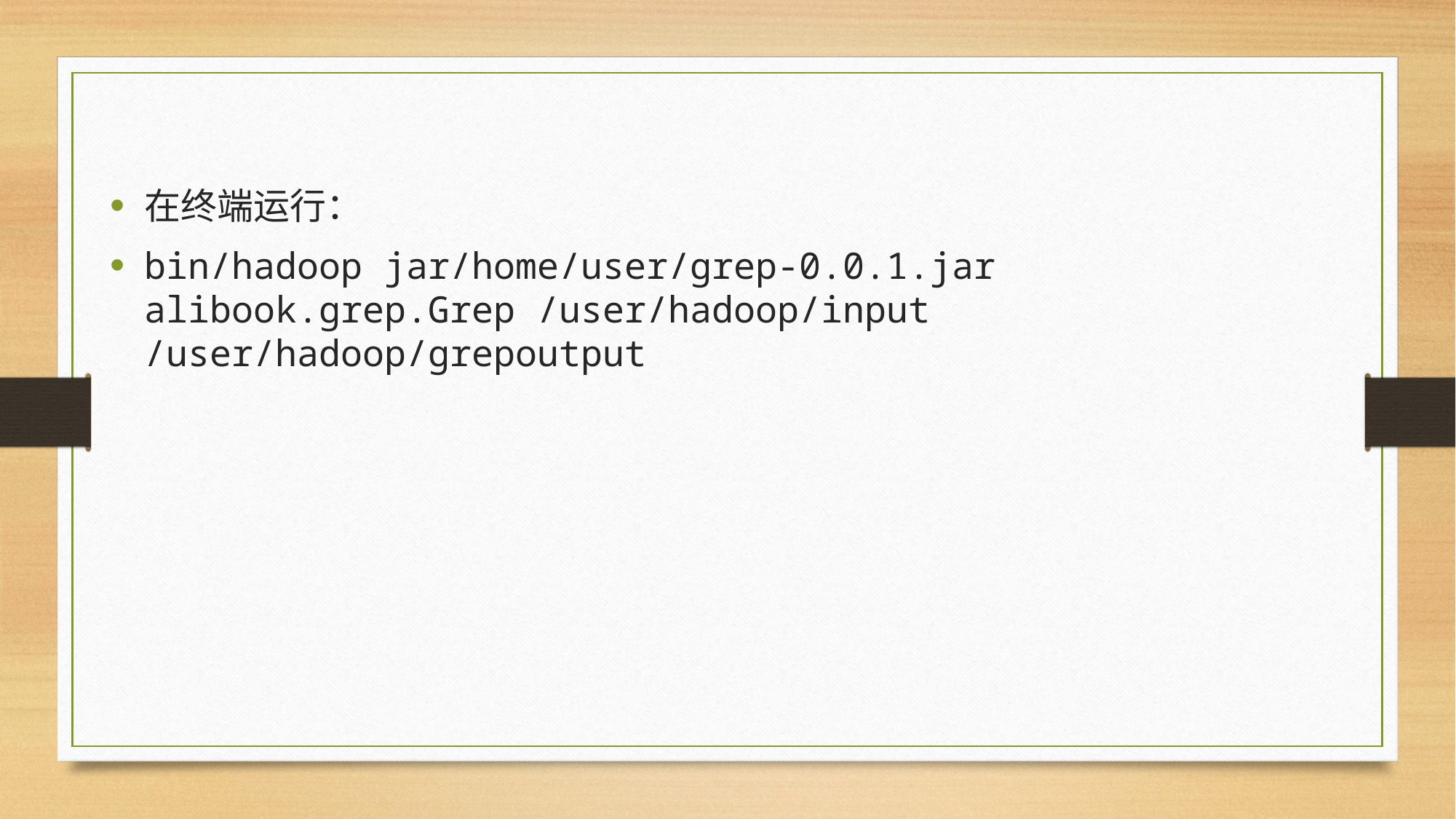

#
在终端运行：
bin/hadoop jar/home/user/grep-0.0.1.jar alibook.grep.Grep /user/hadoop/input   /user/hadoop/grepoutput